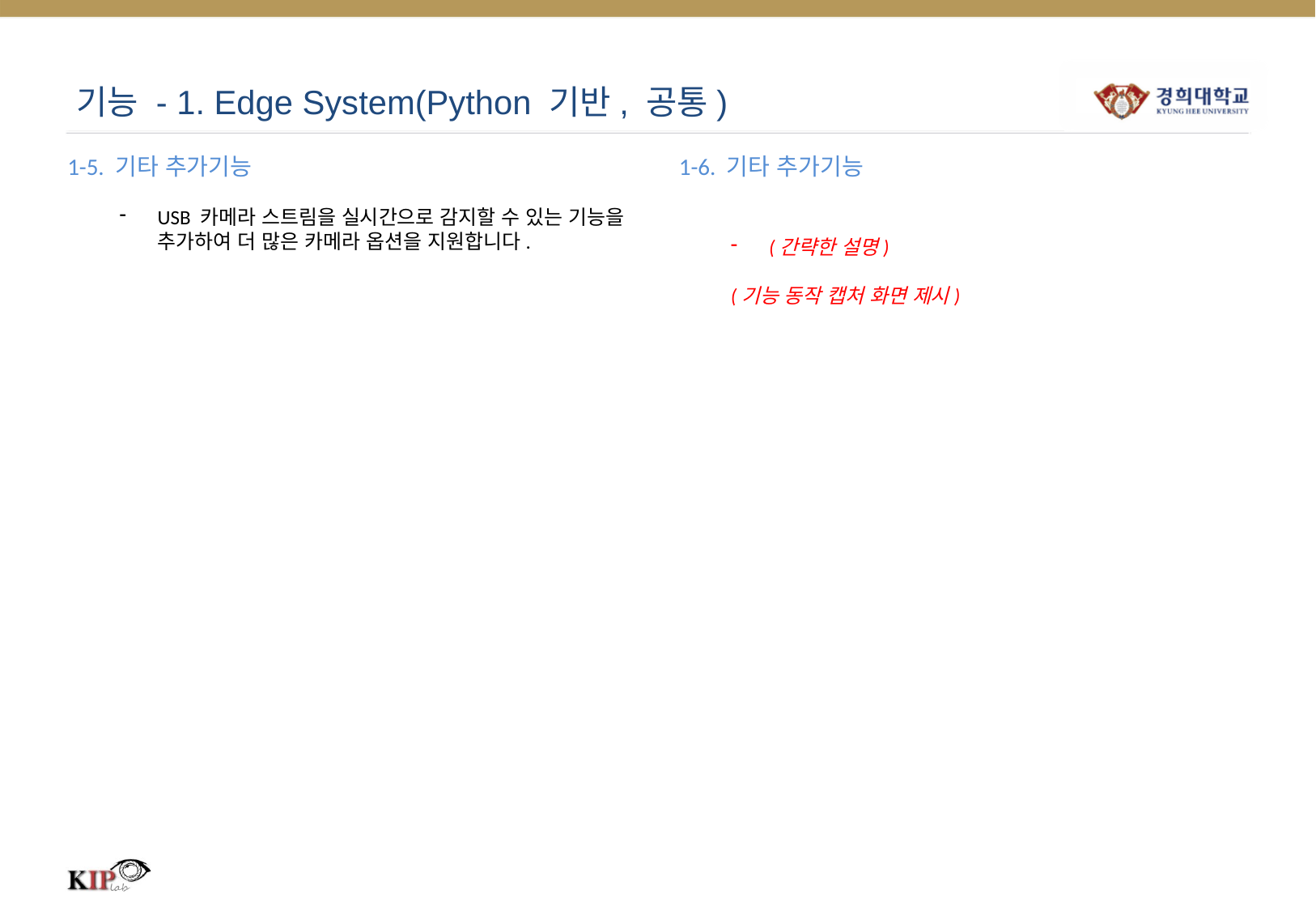

# 기능 - 1. Edge System(Python 기반, 공통)
1-5. 기타 추가기능
USB 카메라 스트림을 실시간으로 감지할 수 있는 기능을 추가하여 더 많은 카메라 옵션을 지원합니다.

1-6. 기타 추가기능

(간략한 설명)
(기능 동작 캡처 화면 제시)